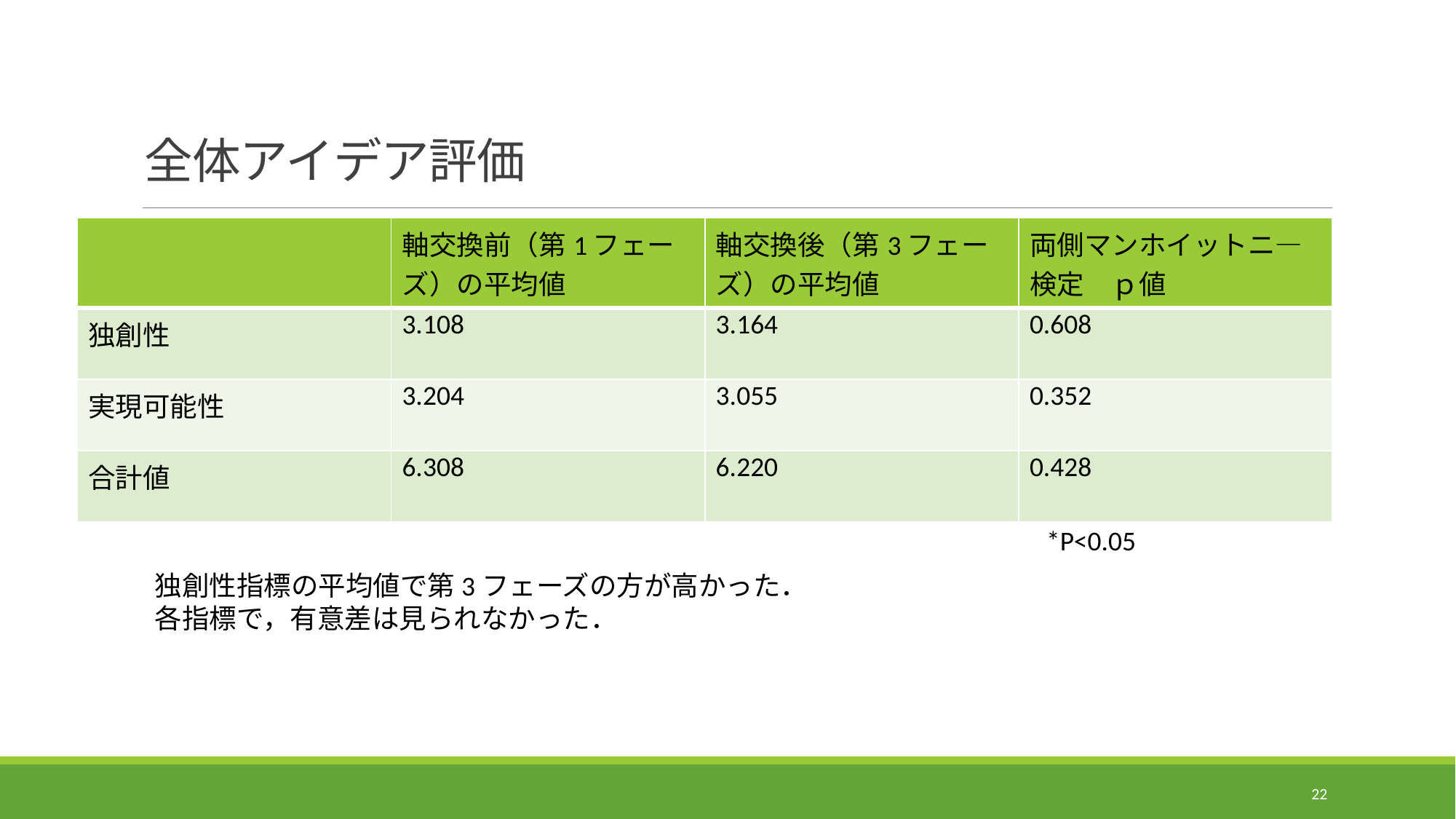

# 全体アイデア評価
|  | 軸交換前（第1フェーズ）の平均値 | 軸交換後（第3フェーズ）の平均値 | 両側マンホイットニ―検定　ｐ値 |
| --- | --- | --- | --- |
| 独創性 | 3.108 | 3.164 | 0.608 |
| 実現可能性 | 3.204 | 3.055 | 0.352 |
| 合計値 | 6.308 | 6.220 | 0.428 |
*P<0.05
独創性指標の平均値で第3フェーズの方が高かった．
各指標で，有意差は見られなかった．
22